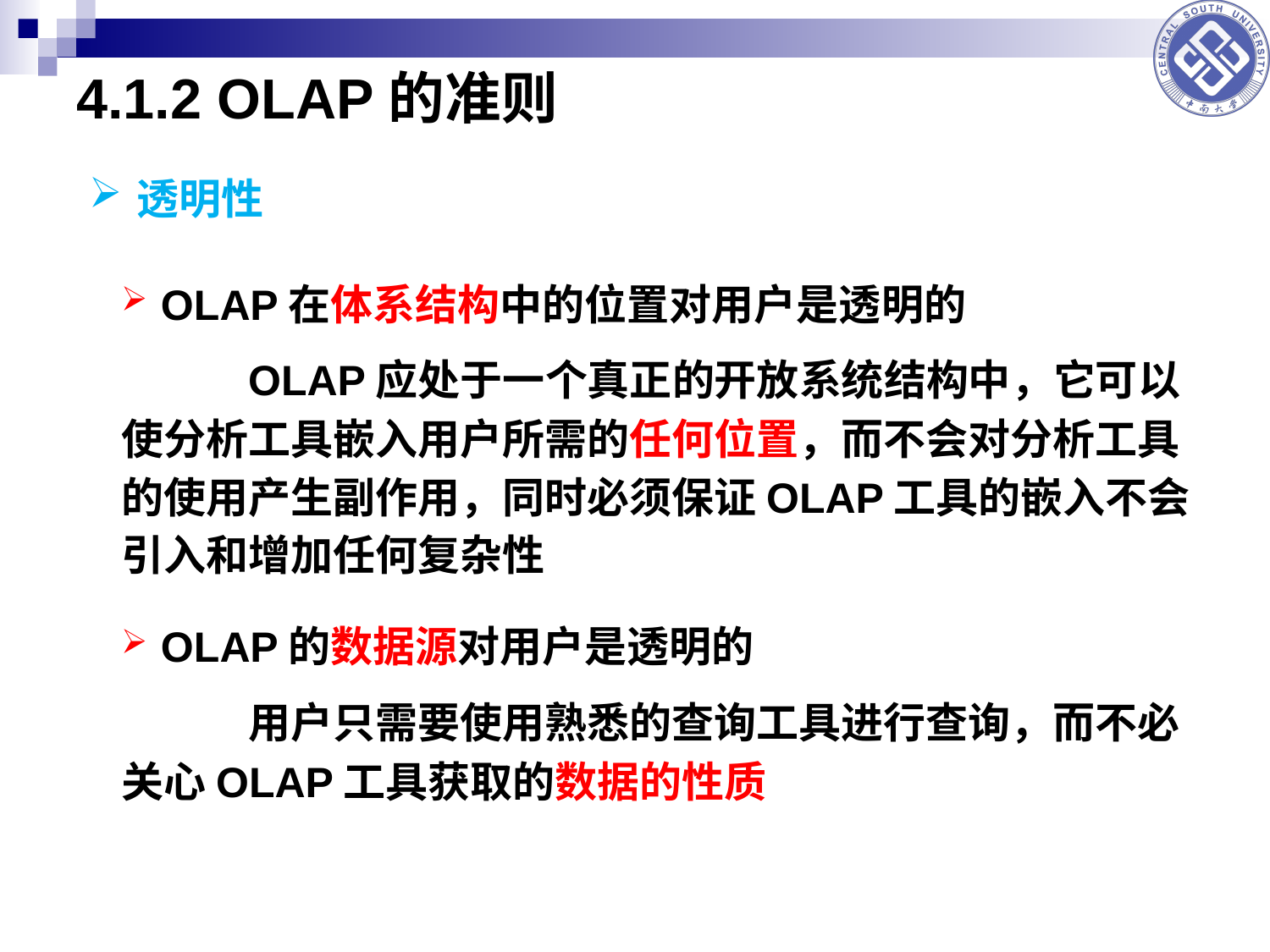

4.1.2 OLAP的准则
透明性

OLAP在体系结构中的位置对用户是透明的
	OLAP应处于一个真正的开放系统结构中，它可以使分析工具嵌入用户所需的任何位置，而不会对分析工具的使用产生副作用，同时必须保证OLAP工具的嵌入不会引入和增加任何复杂性
OLAP的数据源对用户是透明的
	用户只需要使用熟悉的查询工具进行查询，而不必关心OLAP工具获取的数据的性质